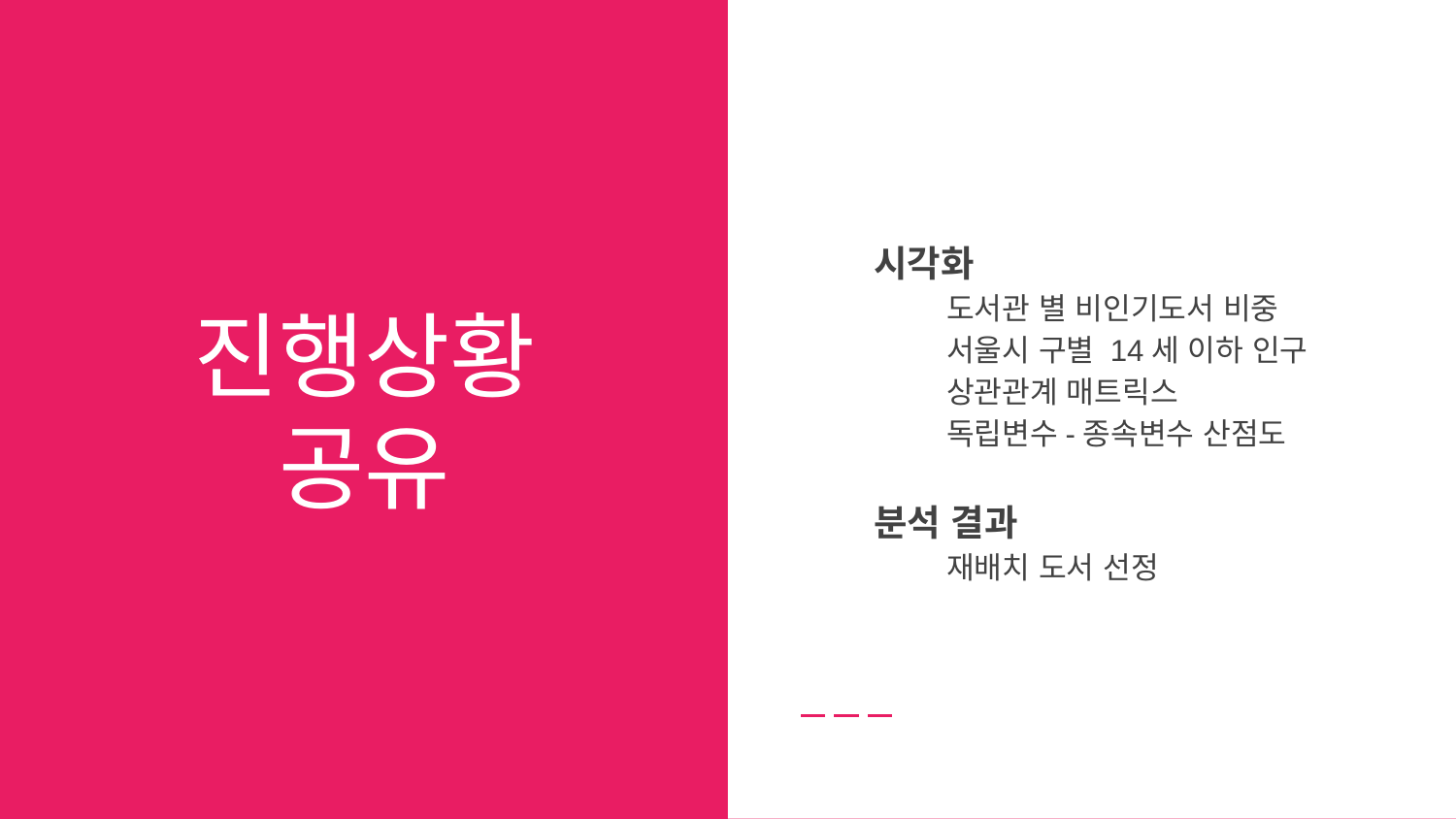

시각화
도서관 별 비인기도서 비중
서울시 구별 14세 이하 인구
상관관계 매트릭스
독립변수-종속변수 산점도

분석 결과
재배치 도서 선정
# 진행상황
공유